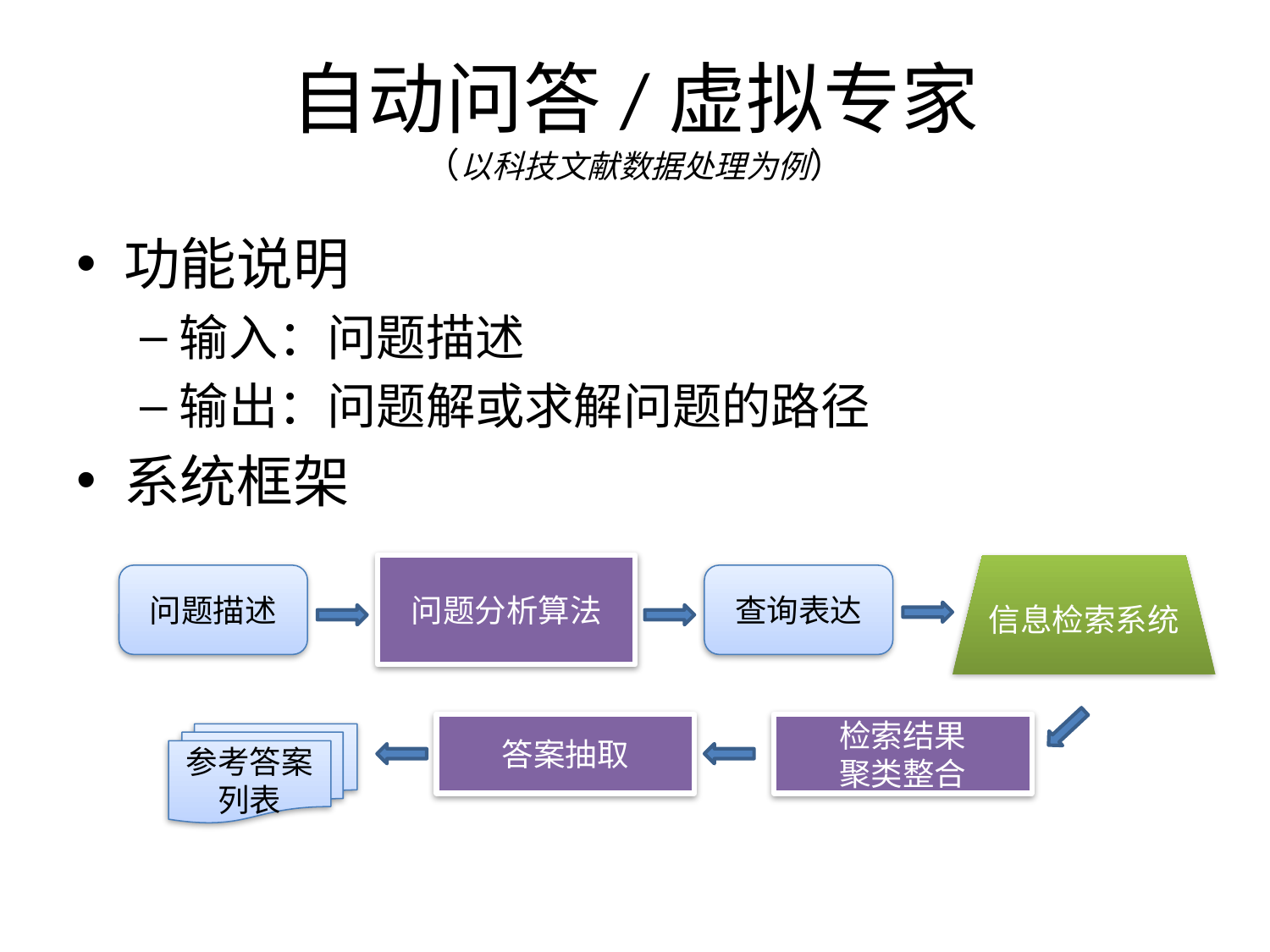

# 自动问答/虚拟专家 （以科技文献数据处理为例）
功能说明
输入：问题描述
输出：问题解或求解问题的路径
系统框架
问题分析算法
信息检索系统
问题描述
查询表达

答案抽取
检索结果
聚类整合

参考答案
列表